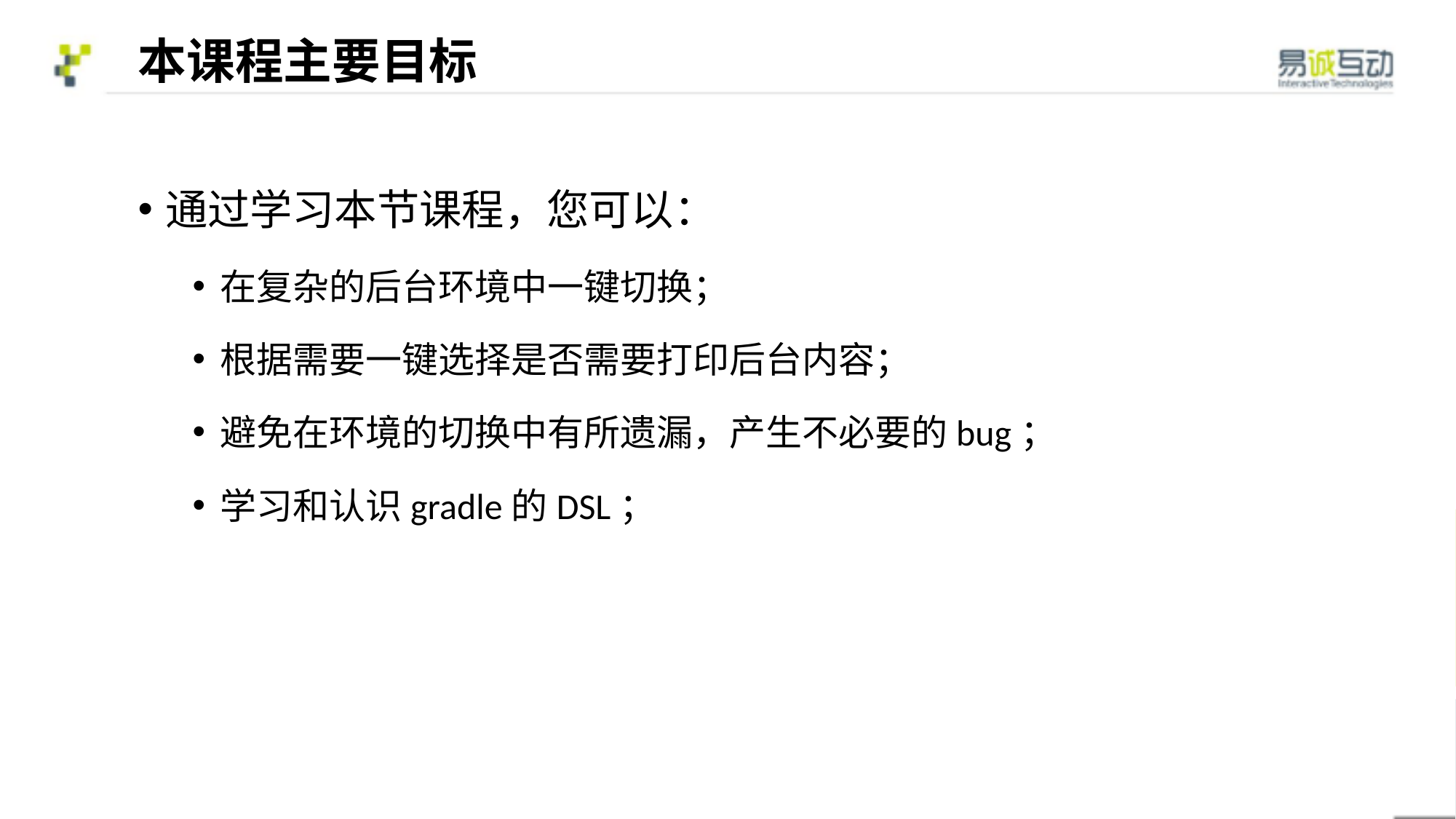

# 本课程主要目标
通过学习本节课程，您可以：
在复杂的后台环境中一键切换；
根据需要一键选择是否需要打印后台内容；
避免在环境的切换中有所遗漏，产生不必要的bug；
学习和认识gradle的DSL；